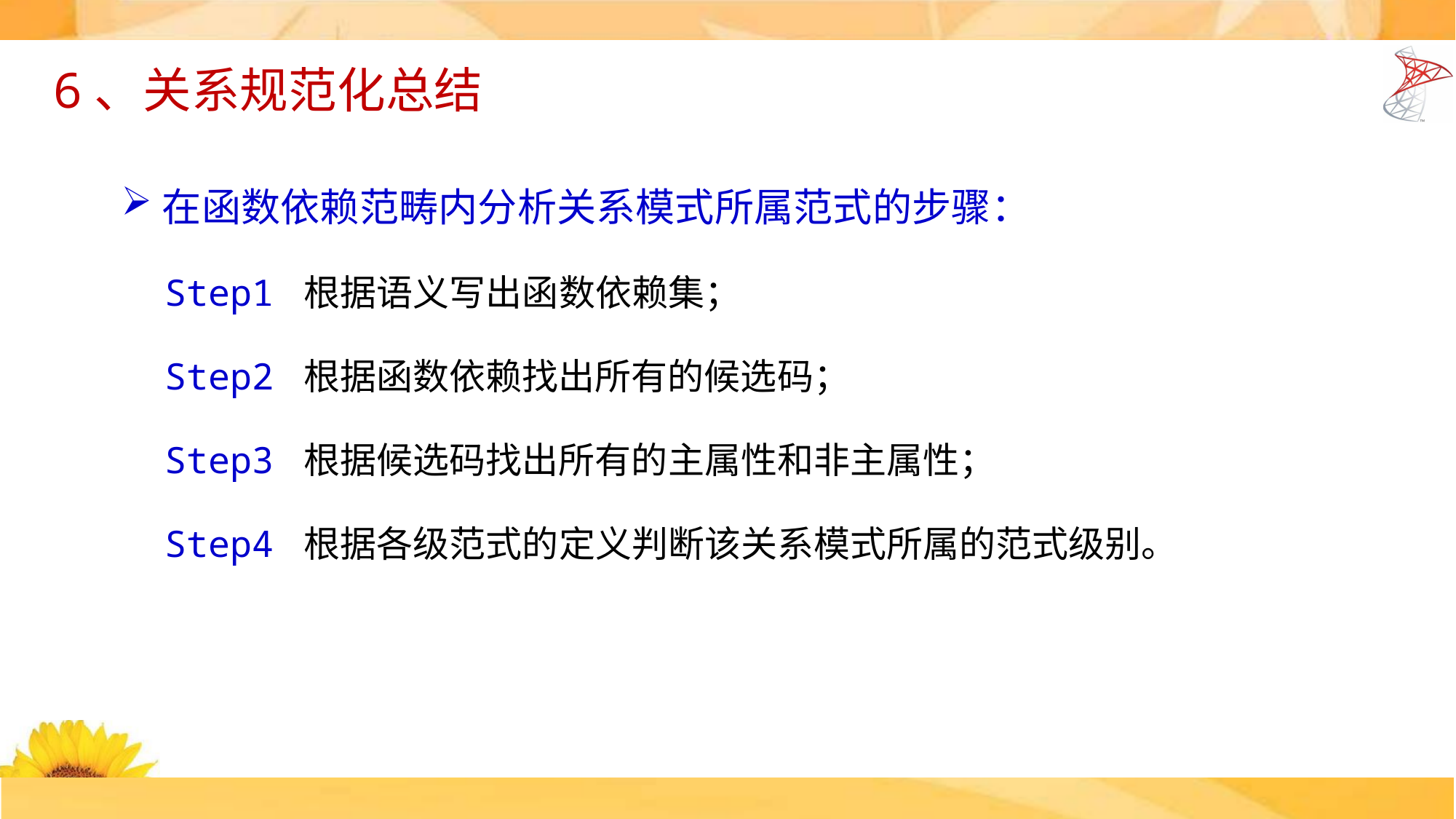

6、关系规范化总结
在函数依赖范畴内分析关系模式所属范式的步骤：
Step1 根据语义写出函数依赖集；
Step2 根据函数依赖找出所有的候选码；
Step3 根据候选码找出所有的主属性和非主属性；
Step4 根据各级范式的定义判断该关系模式所属的范式级别。